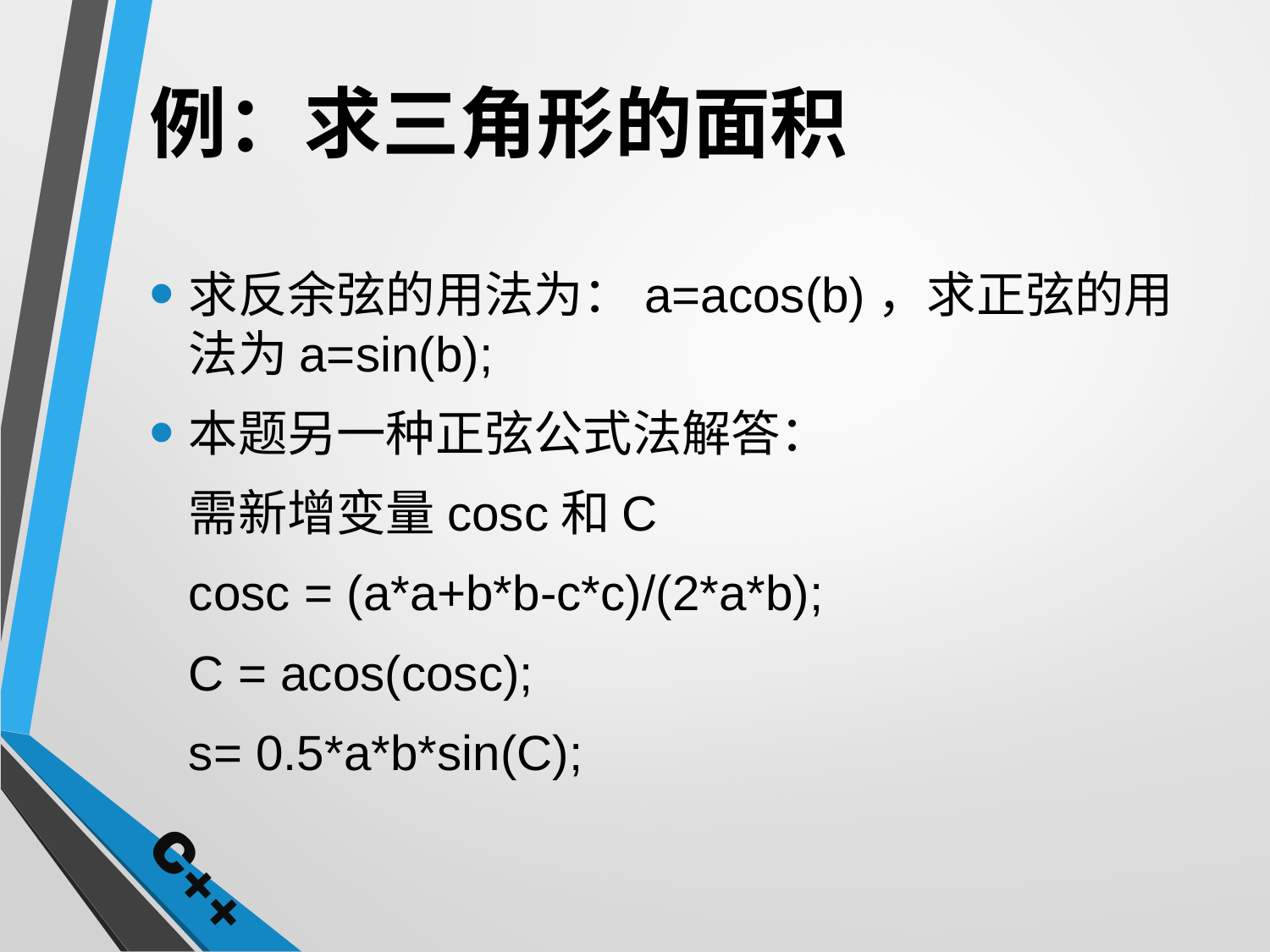

# 例：求三角形的面积
求反余弦的用法为：a=acos(b)，求正弦的用法为a=sin(b);
本题另一种正弦公式法解答：
	需新增变量cosc和C
	cosc = (a*a+b*b-c*c)/(2*a*b);
	C = acos(cosc);
	s= 0.5*a*b*sin(C);